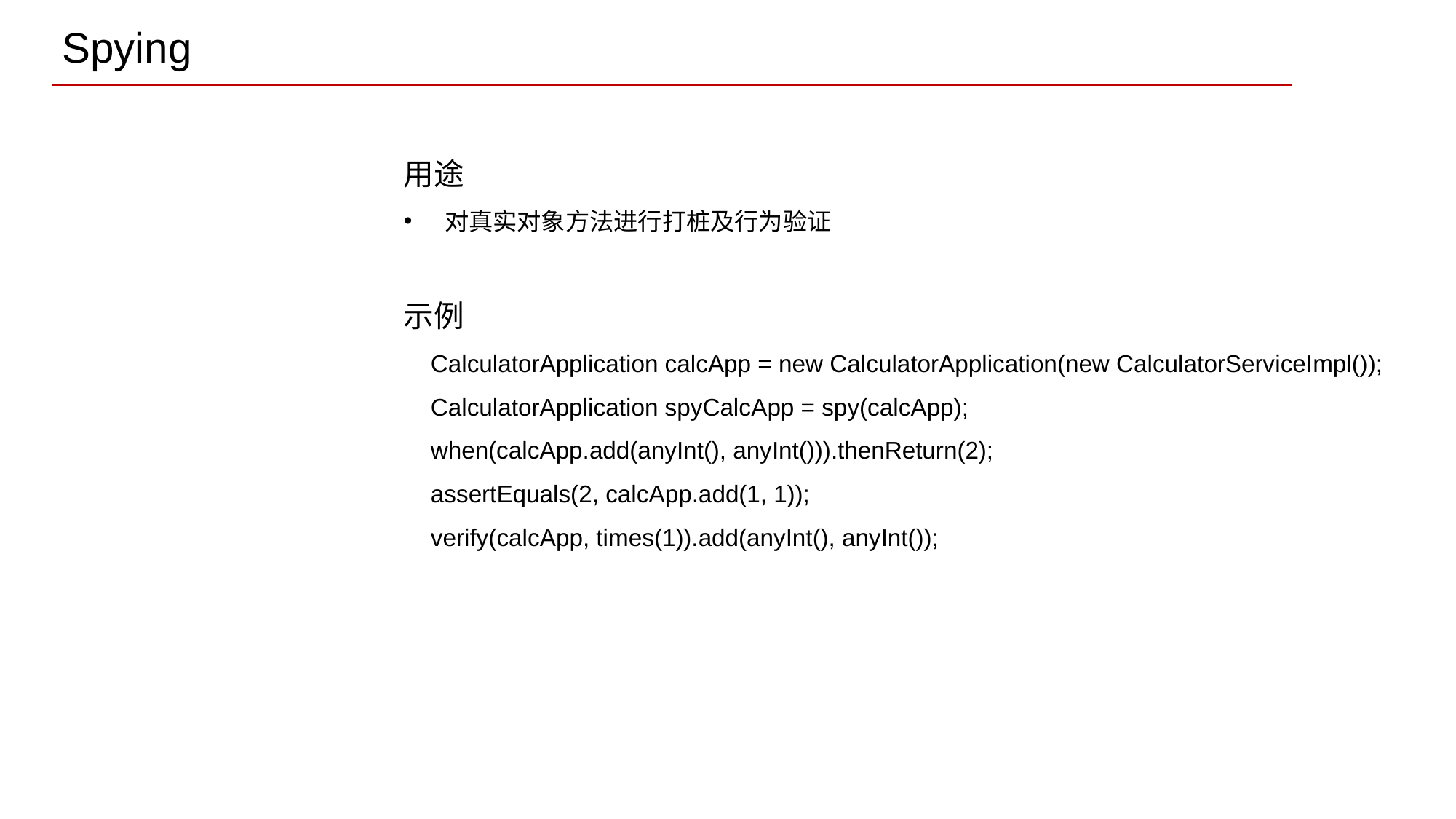

Spying
用途
对真实对象方法进行打桩及行为验证

示例
    CalculatorApplication calcApp = new CalculatorApplication(new CalculatorServiceImpl());
    CalculatorApplication spyCalcApp = spy(calcApp);
    when(calcApp.add(anyInt(), anyInt())).thenReturn(2);
    assertEquals(2, calcApp.add(1, 1));
    verify(calcApp, times(1)).add(anyInt(), anyInt());